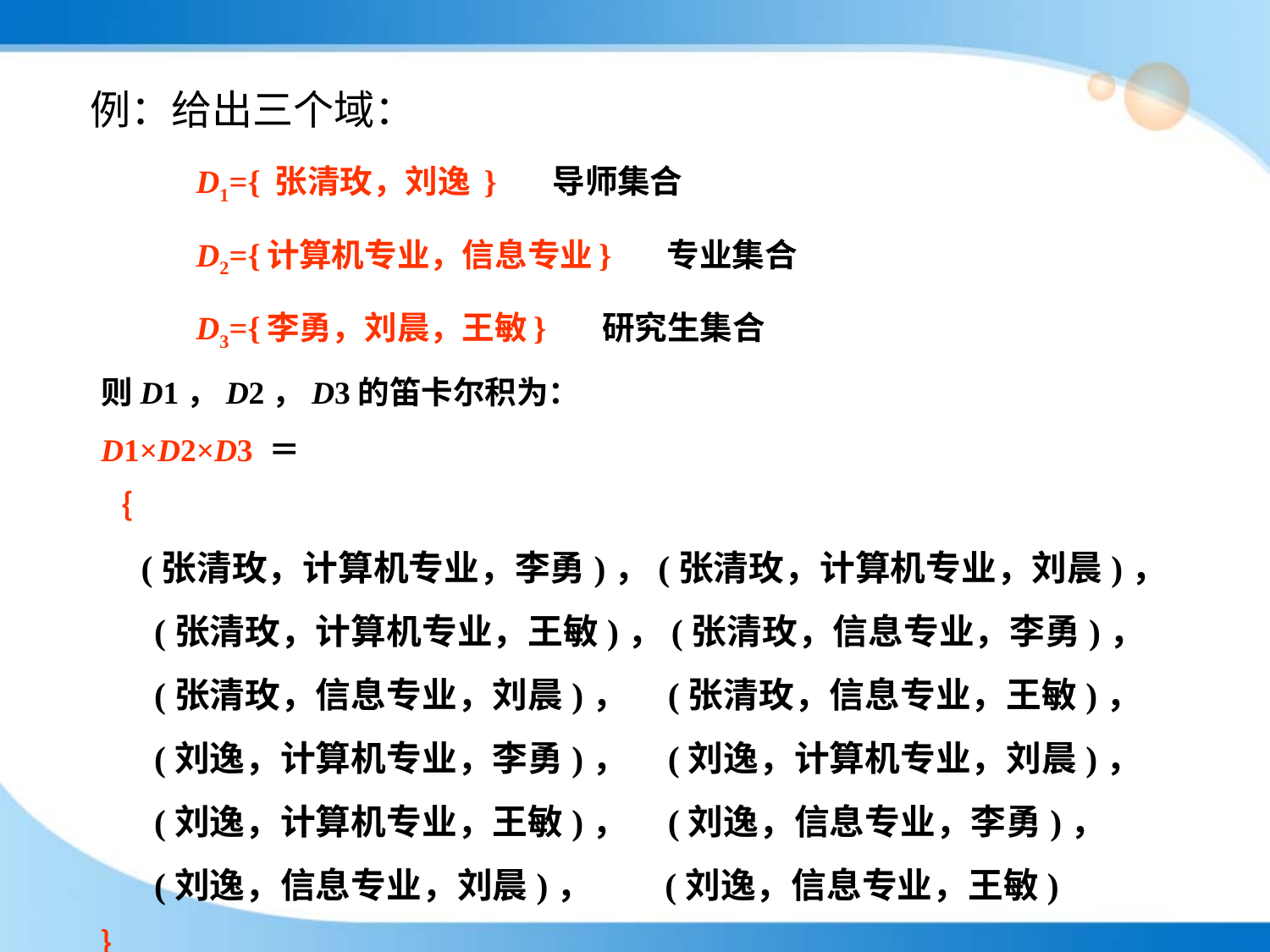

例：给出三个域：
D1={ 张清玫，刘逸 }      导师集合
D2={计算机专业，信息专业}      专业集合
D3={李勇，刘晨，王敏}      研究生集合
则D1，D2，D3的笛卡尔积为：
D1×D2×D3 ＝
｛
     (张清玫，计算机专业，李勇)，(张清玫，计算机专业，刘晨)，
      (张清玫，计算机专业，王敏)，(张清玫，信息专业，李勇)，
      (张清玫，信息专业，刘晨)，    (张清玫，信息专业，王敏)，
      (刘逸，计算机专业，李勇)，    (刘逸，计算机专业，刘晨)，
      (刘逸，计算机专业，王敏)，    (刘逸，信息专业，李勇)，
      (刘逸，信息专业，刘晨)，        (刘逸，信息专业，王敏)
｝